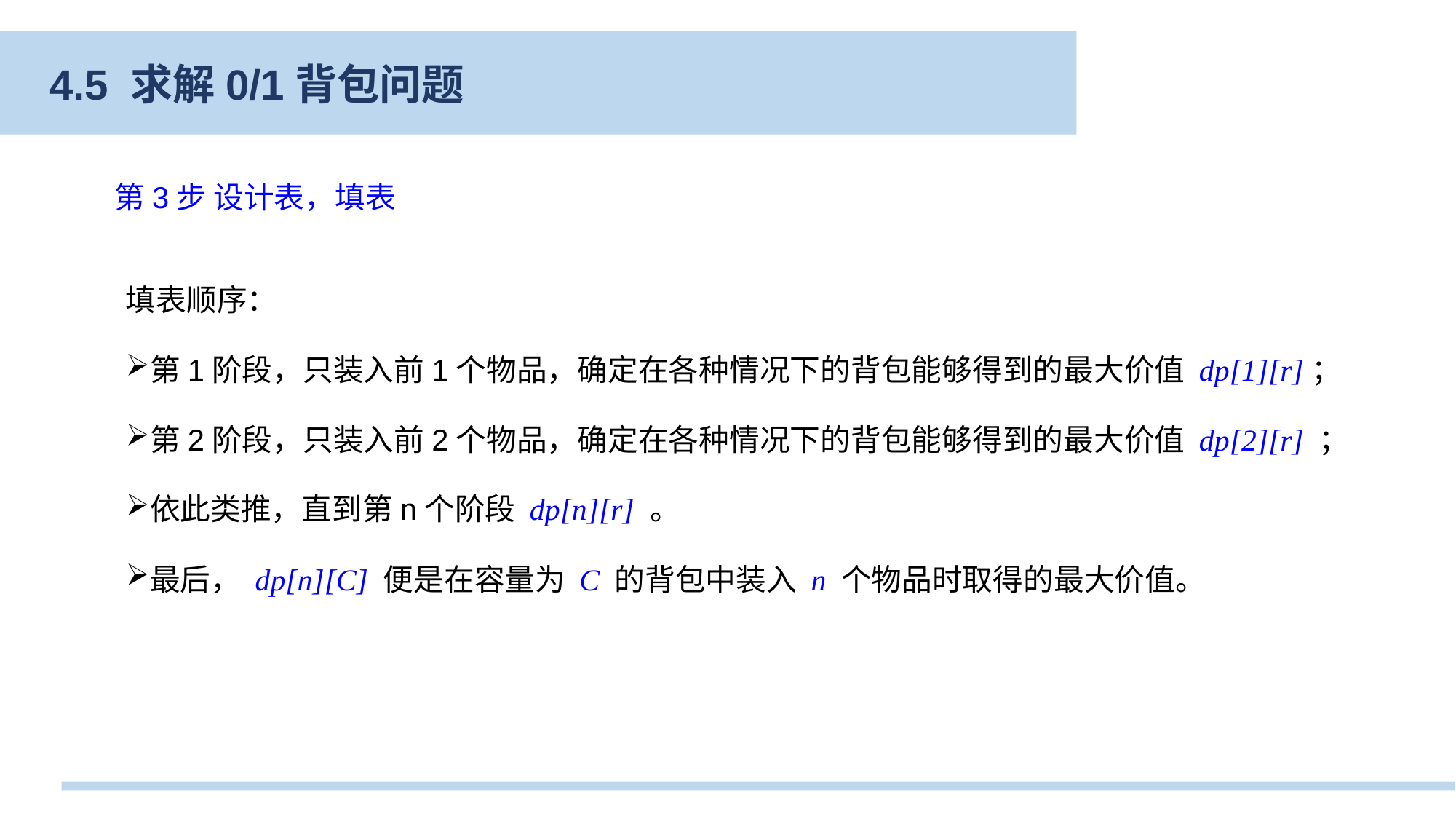

4.5 求解0/1背包问题
第3步 设计表，填表
填表顺序：
第1阶段，只装入前1个物品，确定在各种情况下的背包能够得到的最大价值 dp[1][r]；
第2阶段，只装入前2个物品，确定在各种情况下的背包能够得到的最大价值 dp[2][r] ；
依此类推，直到第n个阶段 dp[n][r] 。
最后， dp[n][C] 便是在容量为 C 的背包中装入 n 个物品时取得的最大价值。